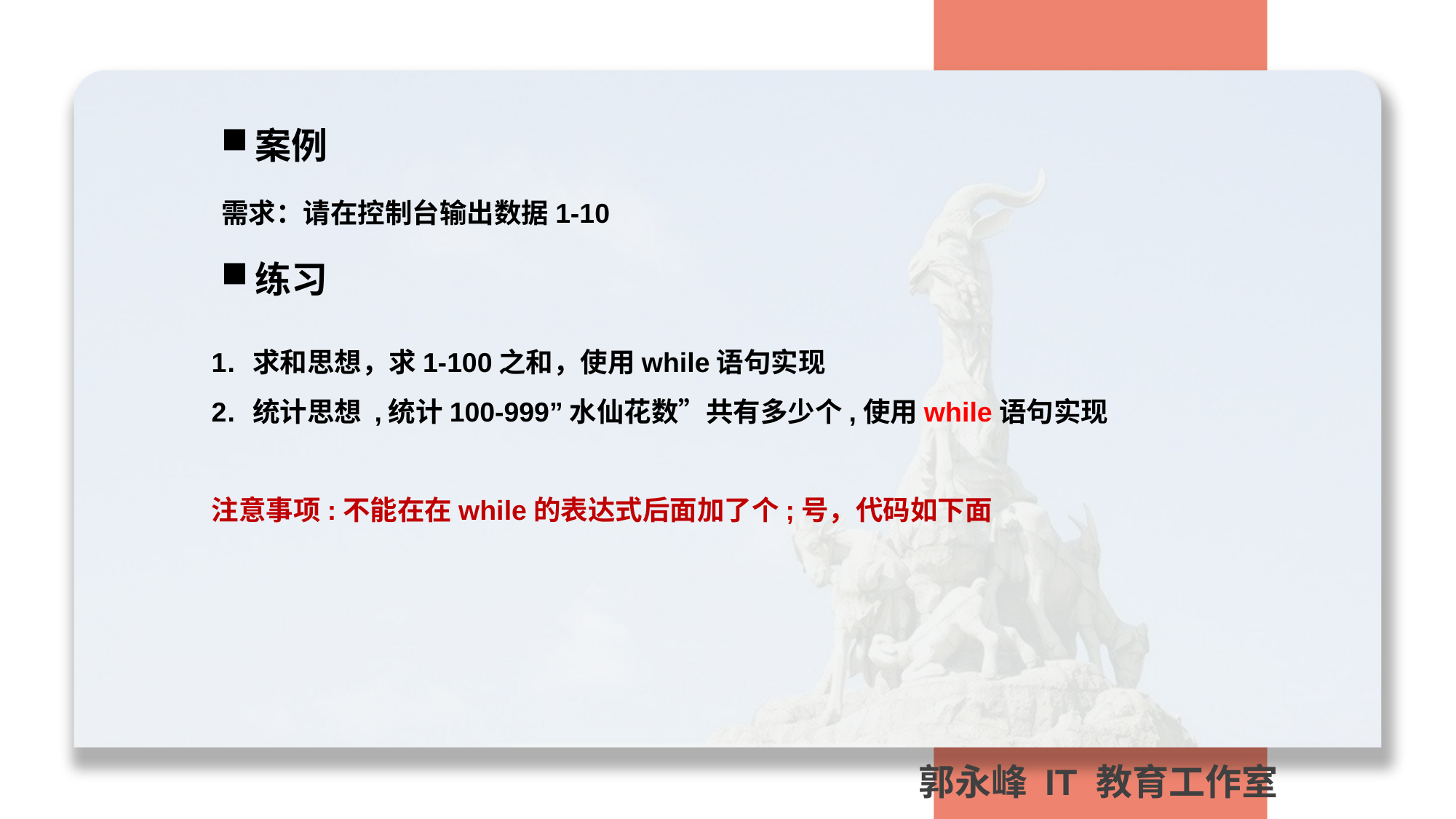

案例
需求：请在控制台输出数据1-10
练习
求和思想，求1-100之和，使用while语句实现
统计思想 ,统计100-999”水仙花数”共有多少个,使用while语句实现

注意事项:不能在在while的表达式后面加了个;号，代码如下面